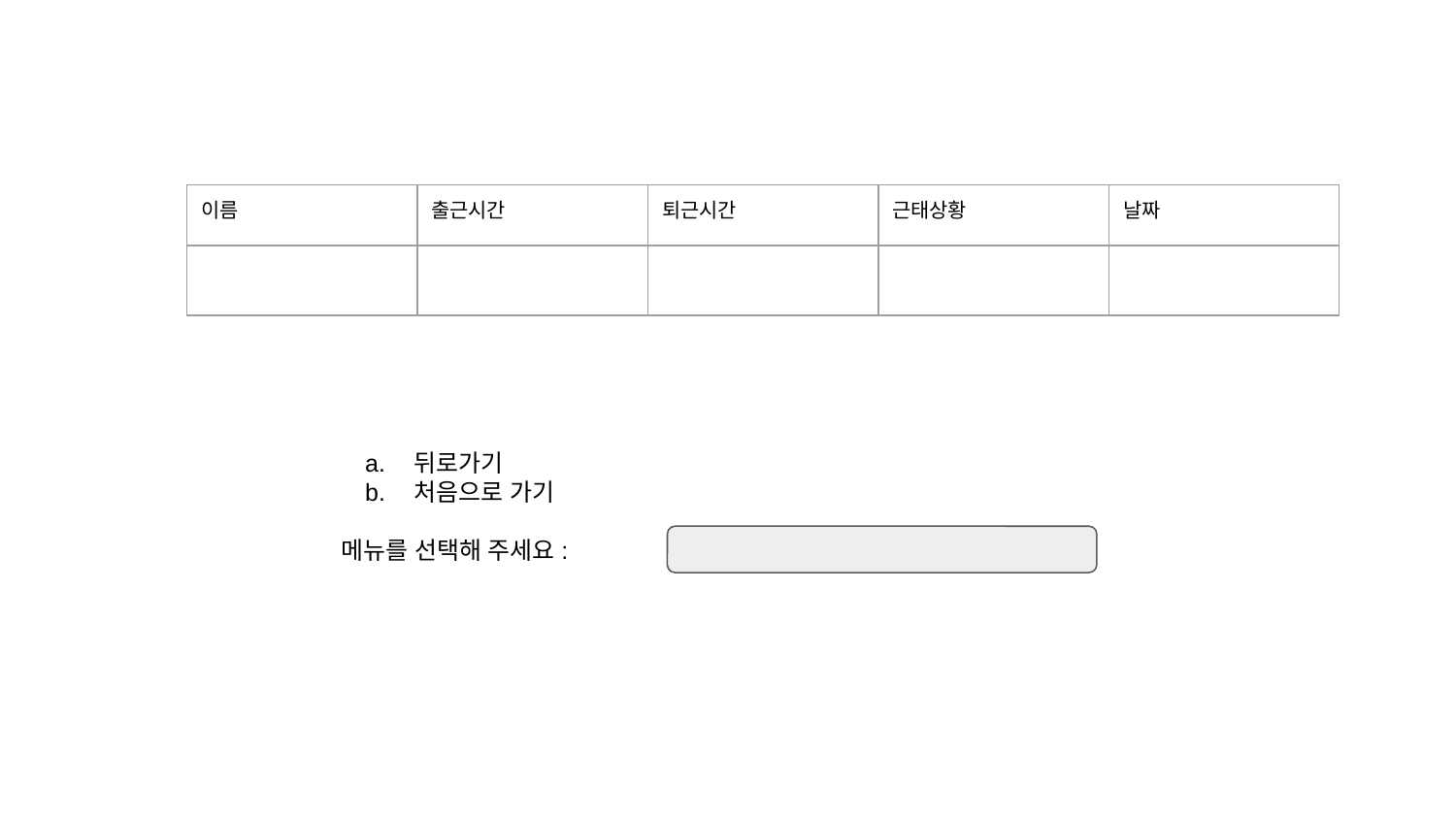

| 이름 | 출근시간 | 퇴근시간 | 근태상황 | 날짜 |
| --- | --- | --- | --- | --- |
|  |  |  |  |  |
뒤로가기
처음으로 가기

메뉴를 선택해 주세요: